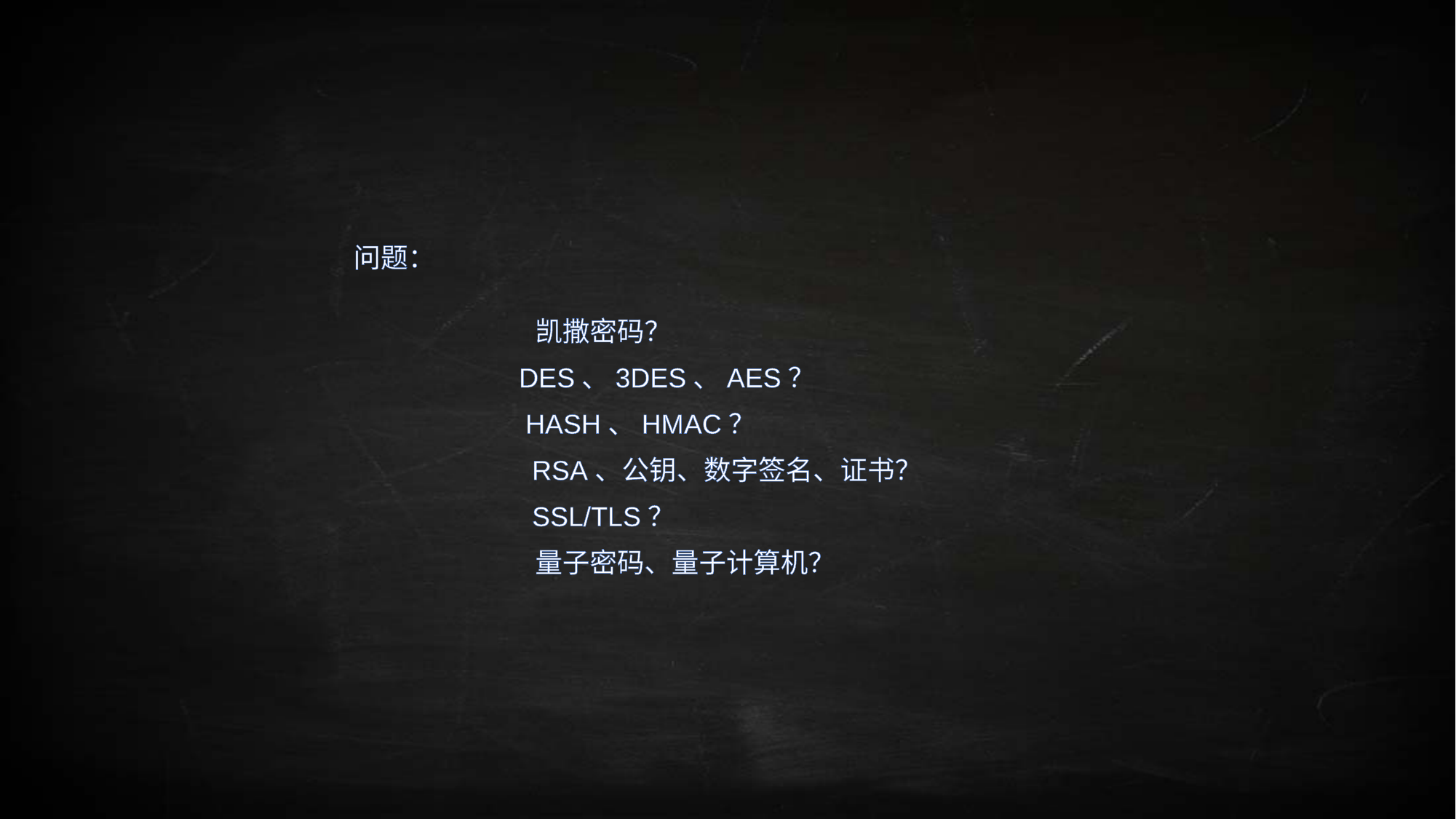

问题：
凯撒密码？
DES、3DES、AES？
HASH、HMAC？
RSA、公钥、数字签名、证书？
SSL/TLS？
量子密码、量子计算机？